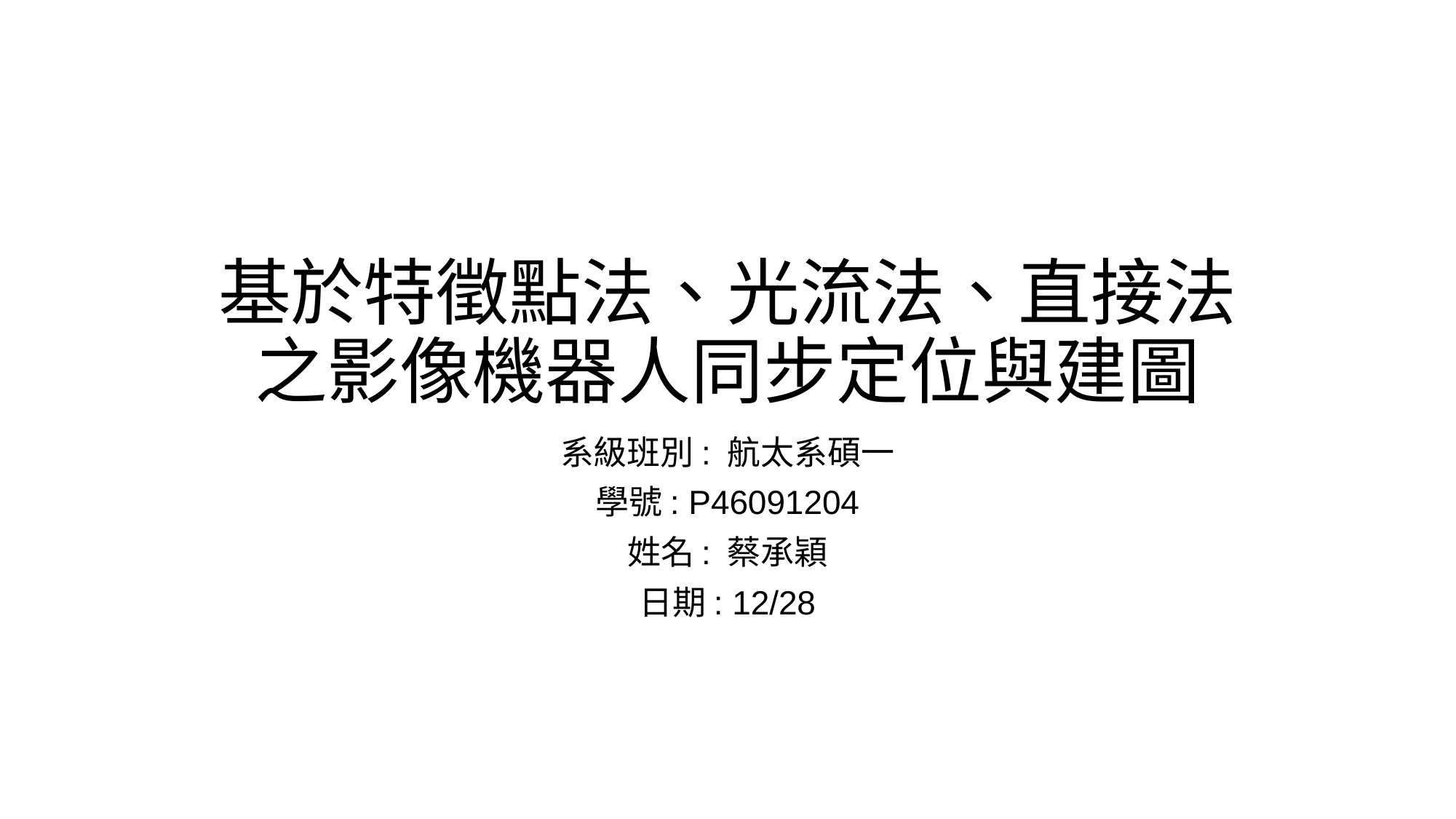

# 基於特徵點法、光流法、直接法之影像機器人同步定位與建圖
系級班別: 航太系碩一
學號: P46091204
姓名: 蔡承穎
日期: 12/28